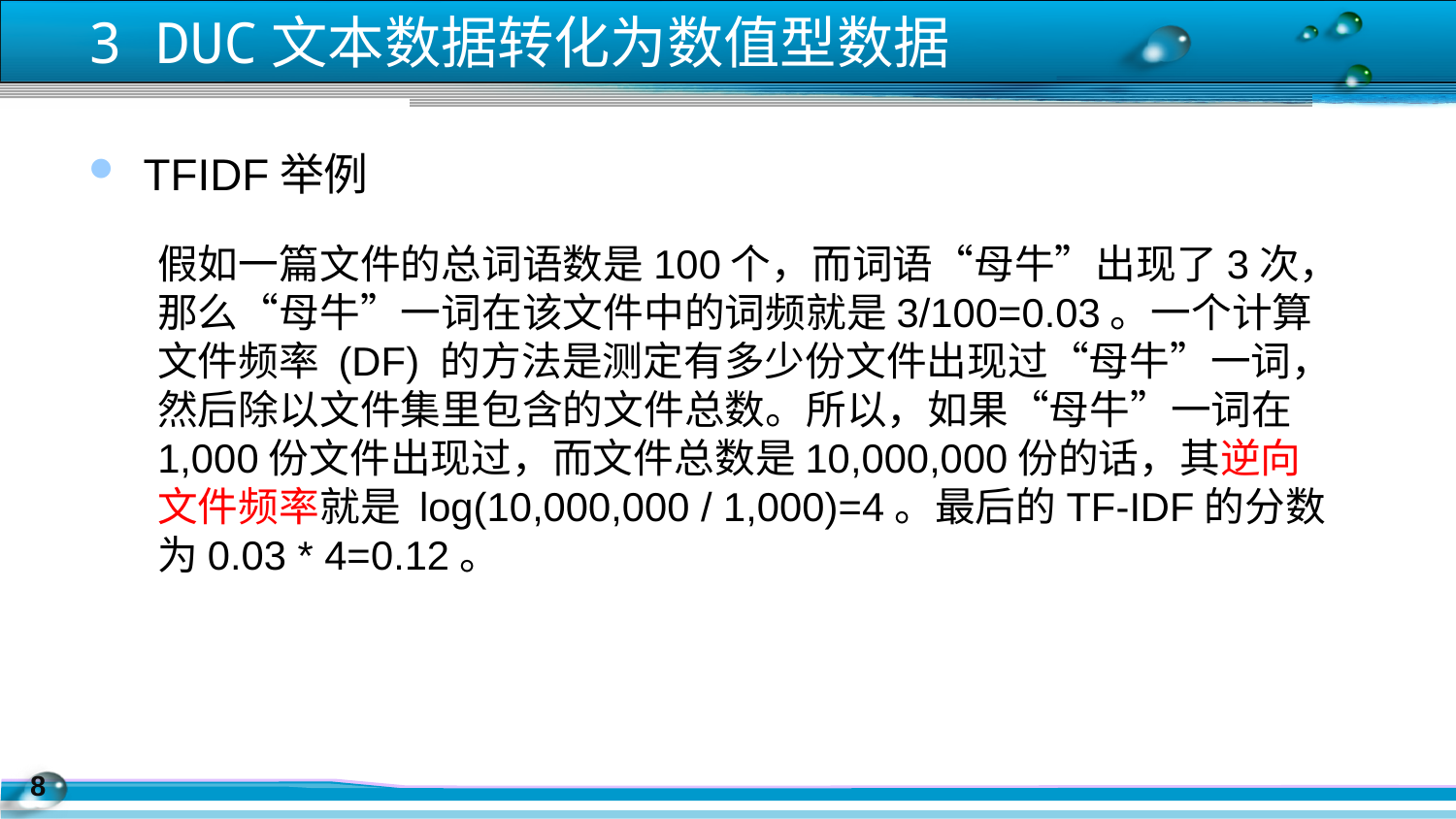

3 DUC文本数据转化为数值型数据
TFIDF举例

假如一篇文件的总词语数是100个，而词语“母牛”出现了3次，那么“母牛”一词在该文件中的词频就是3/100=0.03。一个计算文件频率 (DF) 的方法是测定有多少份文件出现过“母牛”一词，然后除以文件集里包含的文件总数。所以，如果“母牛”一词在1,000份文件出现过，而文件总数是10,000,000份的话，其逆向文件频率就是 log(10,000,000 / 1,000)=4。最后的TF-IDF的分数为0.03 * 4=0.12。
8